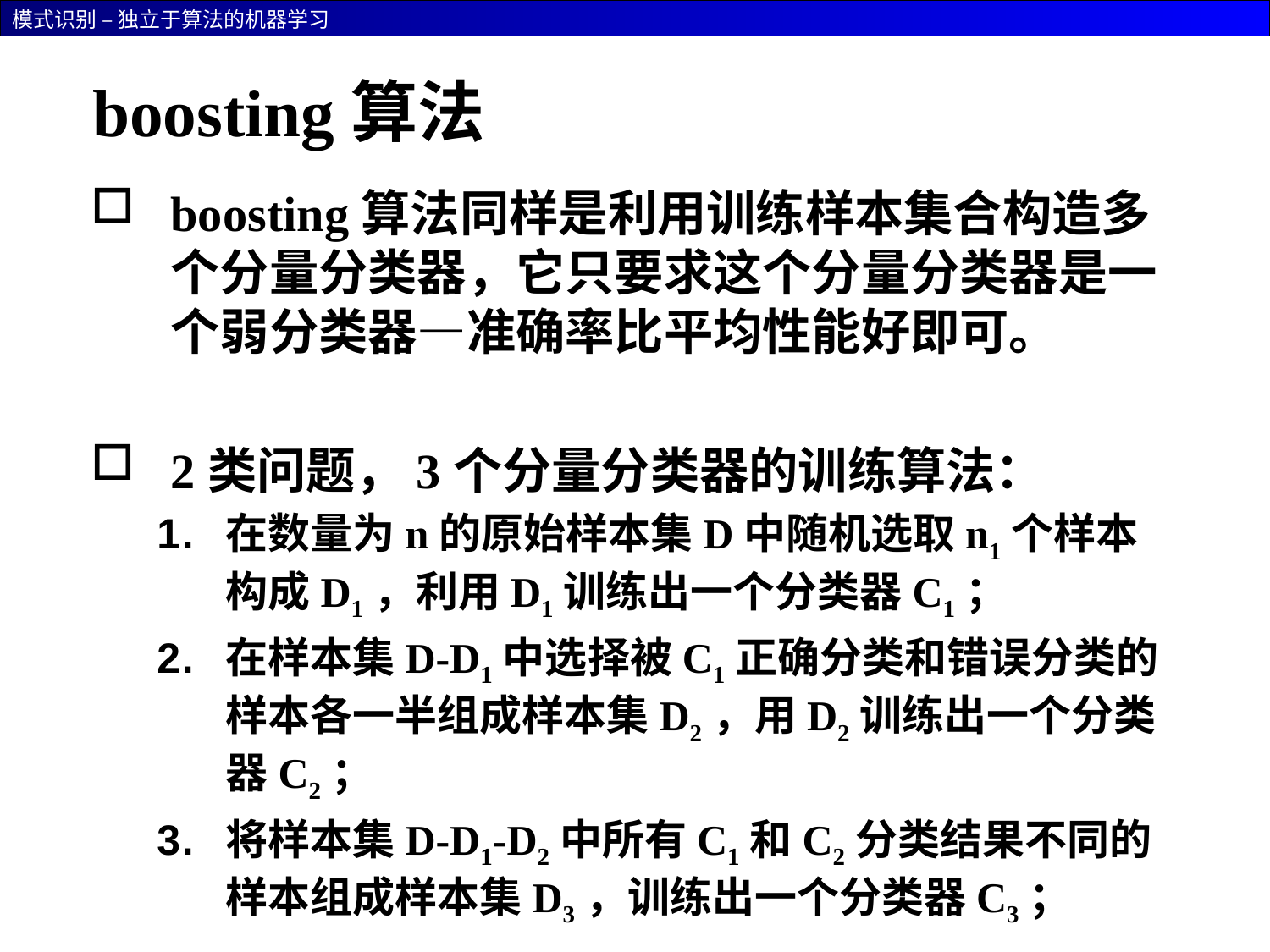

# boosting算法
boosting算法同样是利用训练样本集合构造多个分量分类器，它只要求这个分量分类器是一个弱分类器—准确率比平均性能好即可。

2类问题，3个分量分类器的训练算法：
在数量为n的原始样本集D中随机选取n1个样本构成D1，利用D1训练出一个分类器C1；
在样本集D-D1中选择被C1正确分类和错误分类的样本各一半组成样本集D2，用D2训练出一个分类器C2；
将样本集D-D1-D2中所有C1和C2分类结果不同的样本组成样本集D3，训练出一个分类器C3；